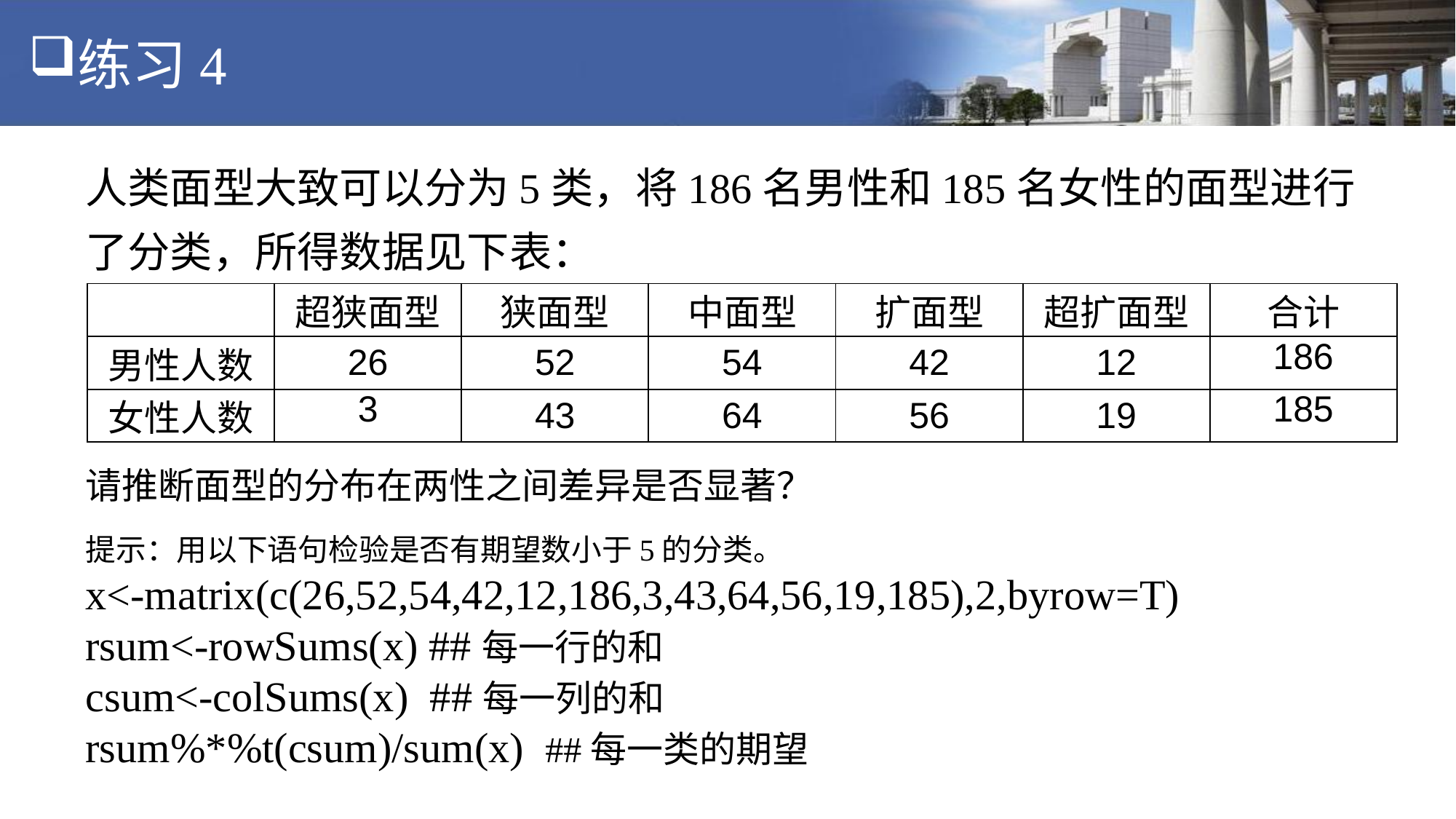

# 练习4
人类面型大致可以分为5类，将186名男性和185名女性的面型进行了分类，所得数据见下表：

请推断面型的分布在两性之间差异是否显著？
提示：用以下语句检验是否有期望数小于5的分类。
x<-matrix(c(26,52,54,42,12,186,3,43,64,56,19,185),2,byrow=T)
rsum<-rowSums(x) ##每一行的和
csum<-colSums(x)  ##每一列的和
rsum%*%t(csum)/sum(x)  ##每一类的期望

|  | 超狭面型 | 狭面型 | 中面型 | 扩面型 | 超扩面型 | 合计 |
| --- | --- | --- | --- | --- | --- | --- |
| 男性人数 | 26 | 52 | 54 | 42 | 12 | 186 |
| 女性人数 | 3 | 43 | 64 | 56 | 19 | 185 |